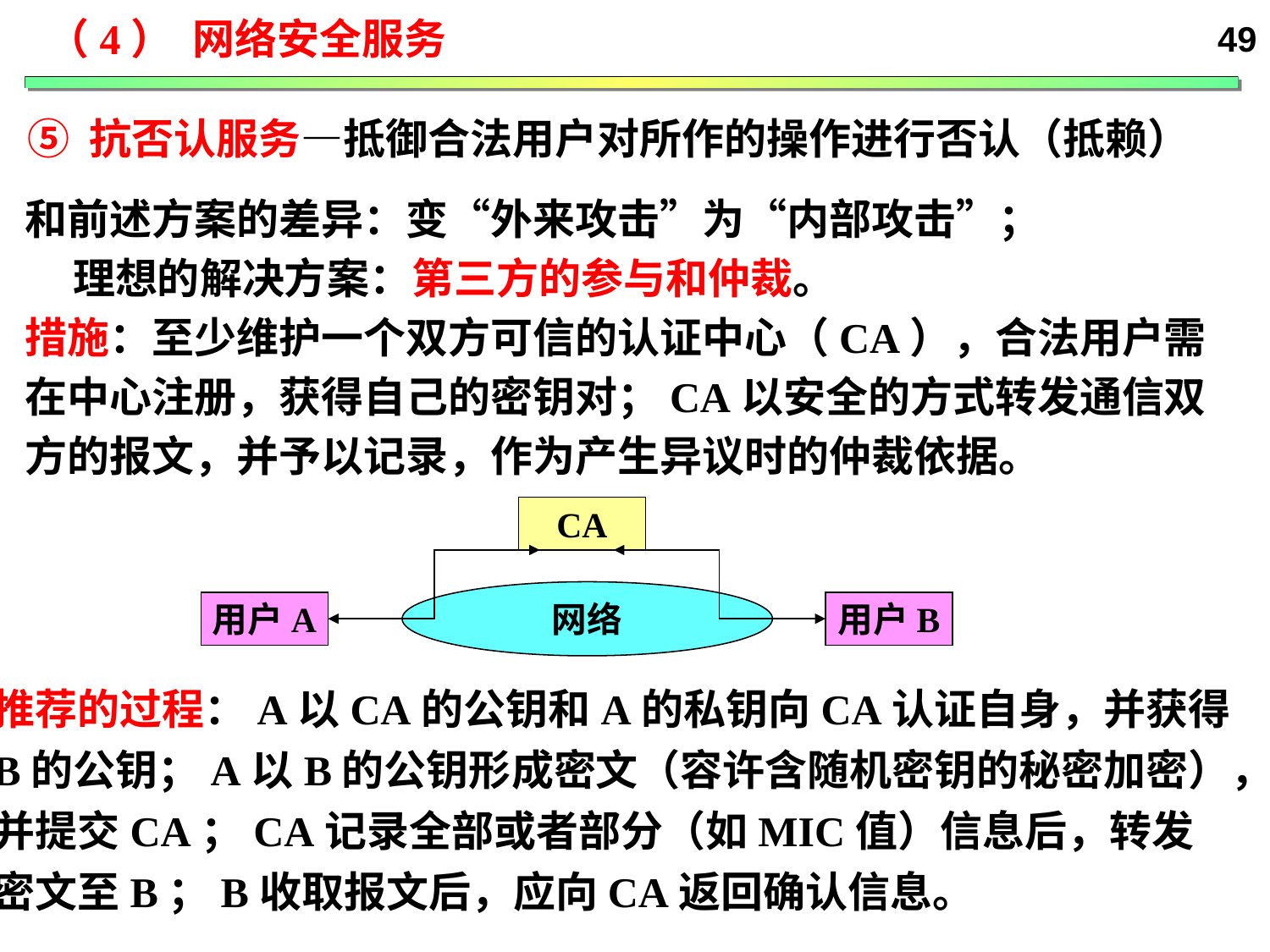

（4）  网络安全服务
49

⑤ 抗否认服务—抵御合法用户对所作的操作进行否认（抵赖）
和前述方案的差异：变“外来攻击”为“内部攻击”；
    理想的解决方案：第三方的参与和仲裁。
措施：至少维护一个双方可信的认证中心（CA），合法用户需
在中心注册，获得自己的密钥对；CA以安全的方式转发通信双
方的报文，并予以记录，作为产生异议时的仲裁依据。
CA
网络
用户A
用户B
推荐的过程：A以CA的公钥和A的私钥向CA认证自身，并获得
B的公钥；A以B的公钥形成密文（容许含随机密钥的秘密加密），
并提交CA；CA记录全部或者部分（如MIC值）信息后，转发
密文至B；B收取报文后，应向CA返回确认信息。